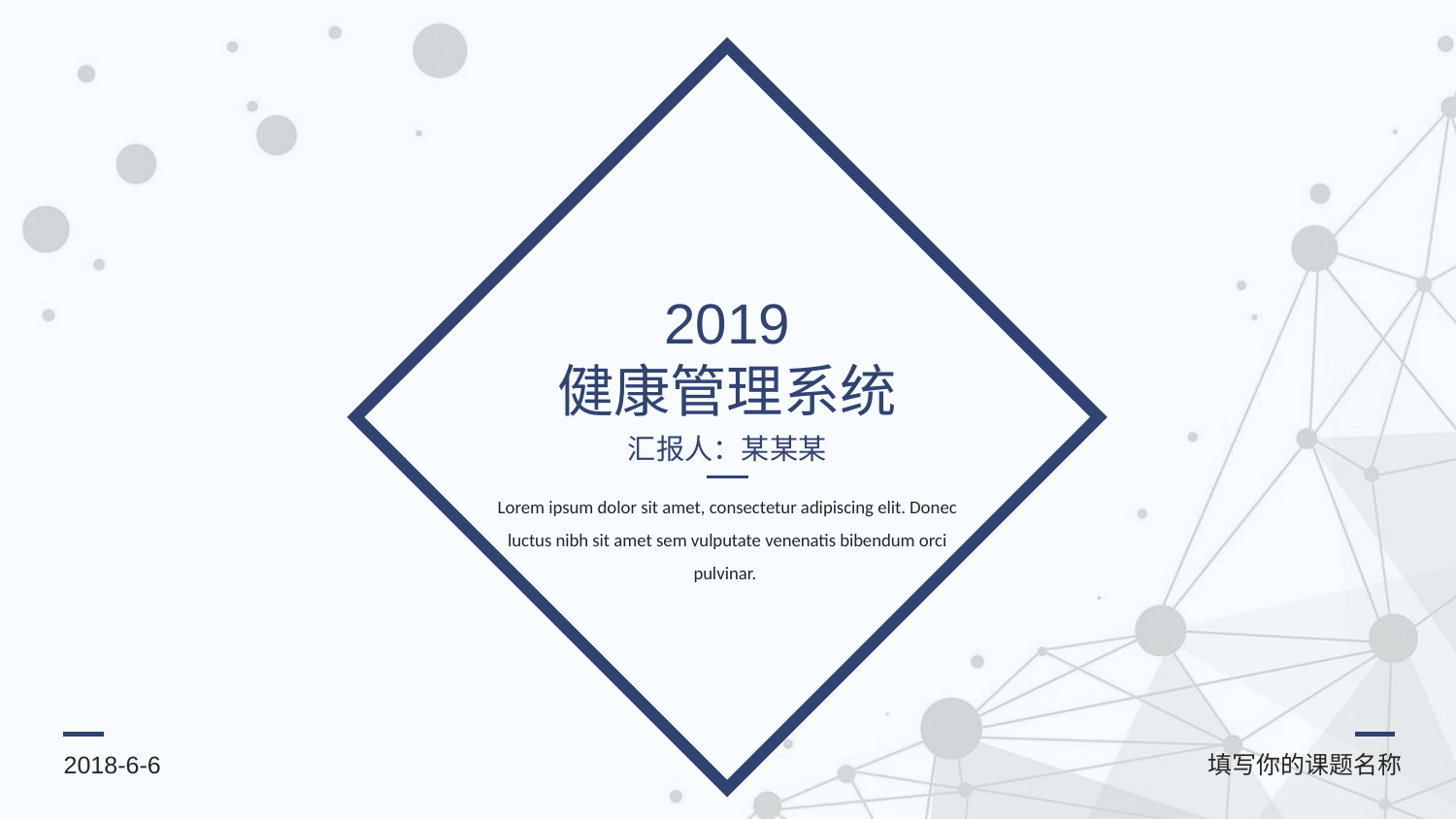

2019
健康管理系统
汇报人：某某某
Lorem ipsum dolor sit amet, consectetur adipiscing elit. Donec luctus nibh sit amet sem vulputate venenatis bibendum orci pulvinar.
2018-6-6
填写你的课题名称